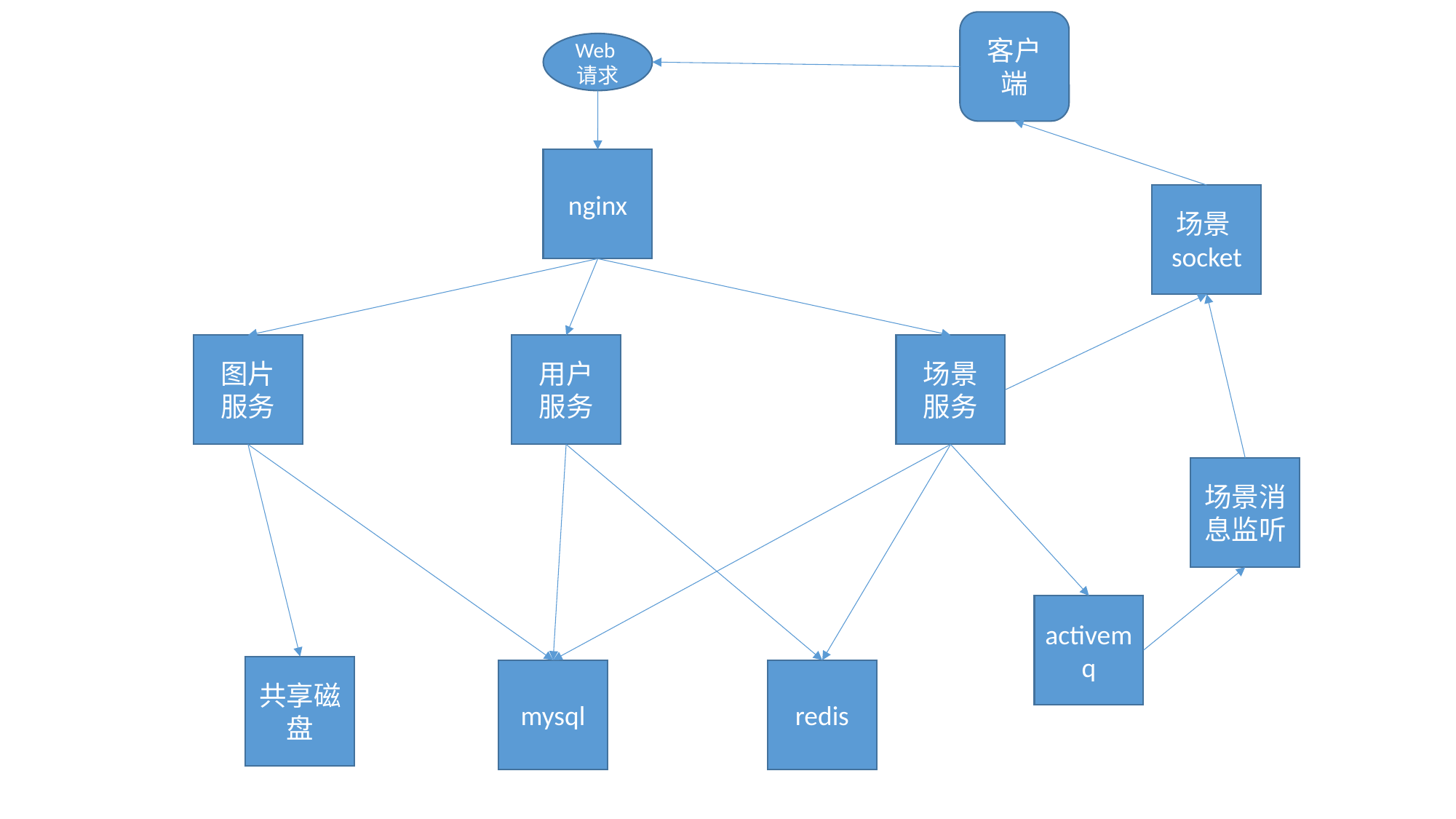

客户端
Web请求
nginx
场景socket
图片
服务
用户
服务
场景
服务
场景消息监听
activemq
共享磁盘
mysql
redis